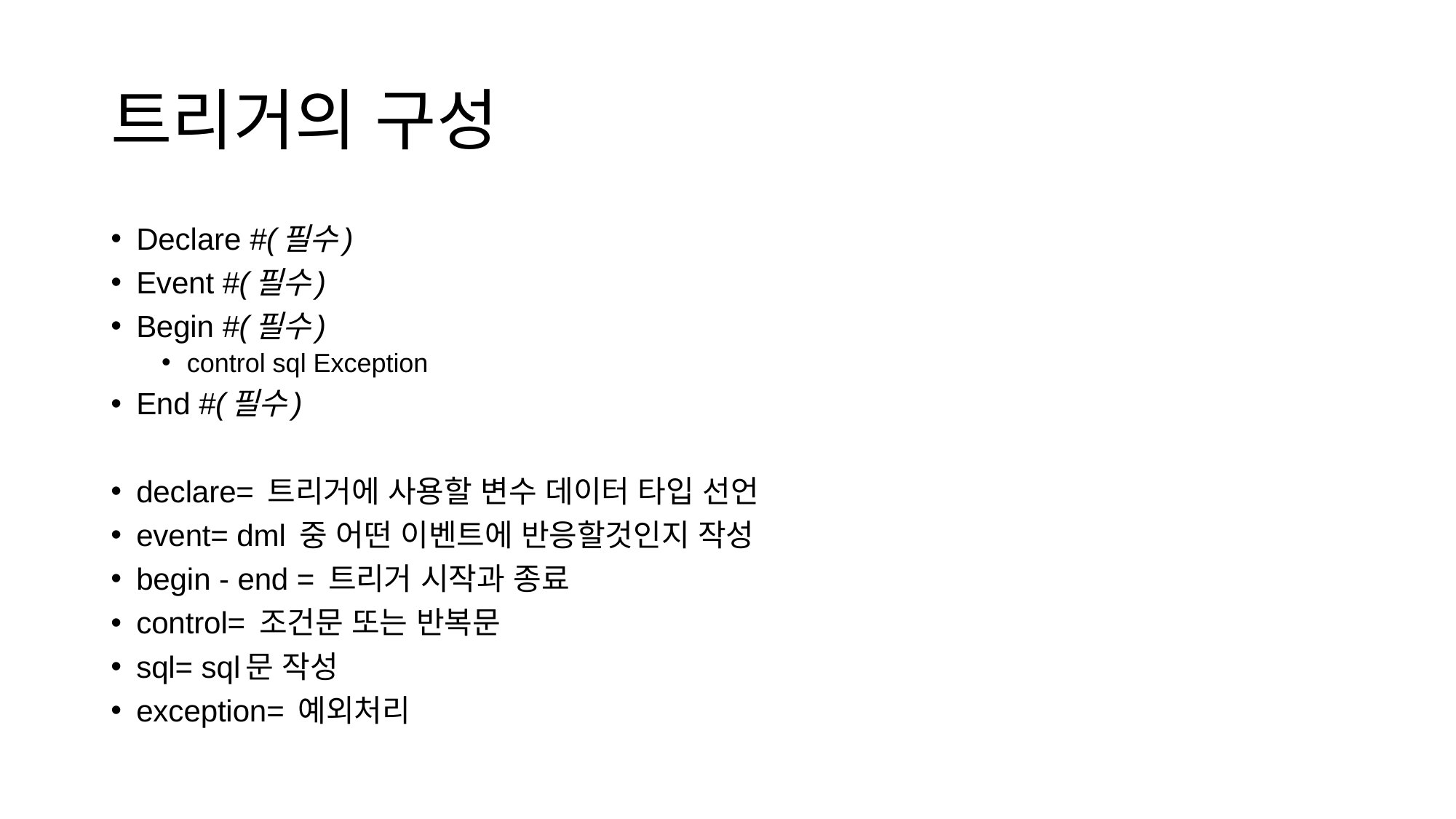

# 트리거의 구성
Declare #(필수)
Event #(필수)
Begin #(필수)
control sql Exception
End #(필수)

declare= 트리거에 사용할 변수 데이터 타입 선언
event= dml 중 어떤 이벤트에 반응할것인지 작성
begin - end = 트리거 시작과 종료
control= 조건문 또는 반복문
sql= sql문 작성
exception= 예외처리